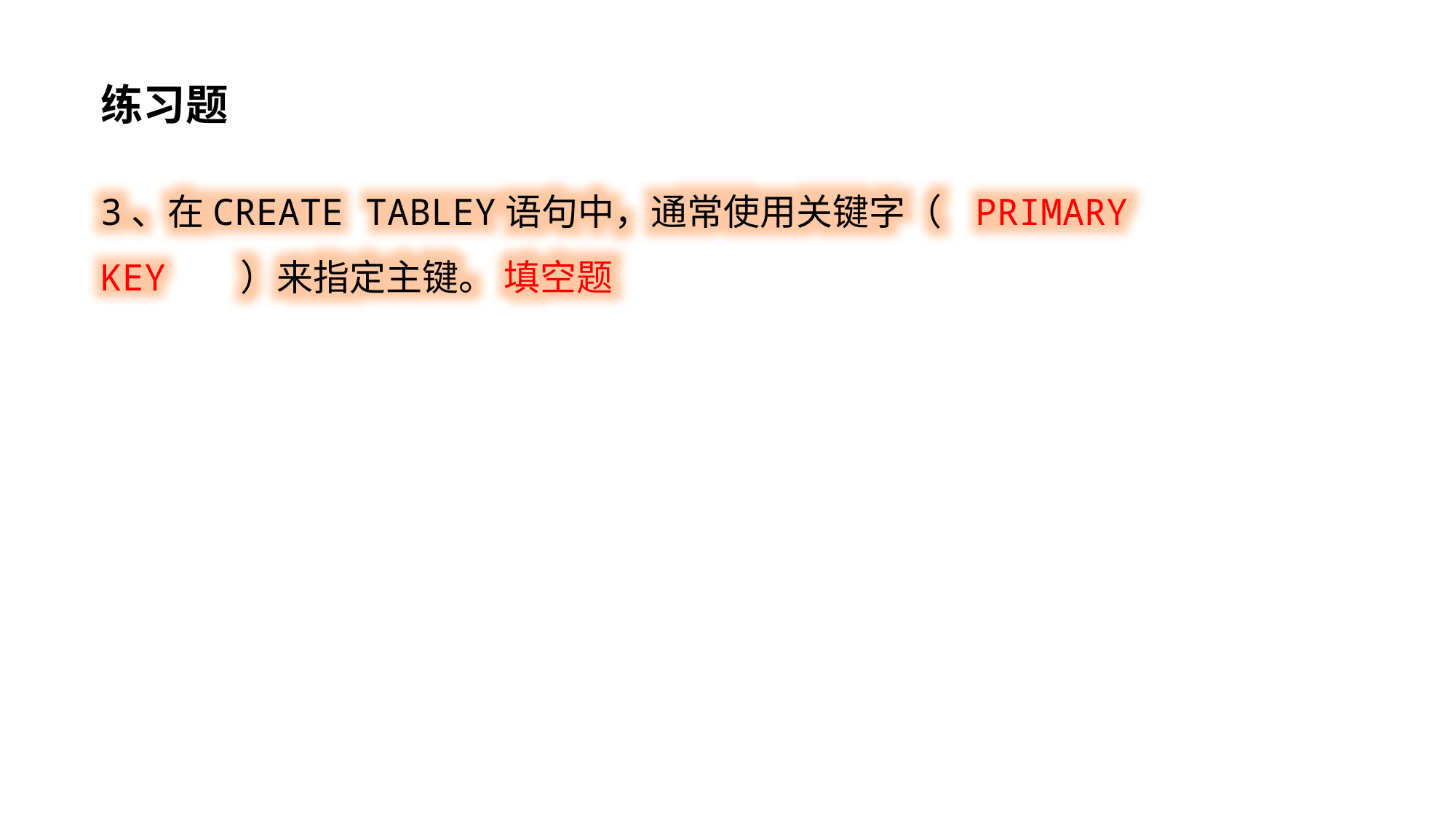

练习题
3、在CREATE TABLEY语句中，通常使用关键字（   PRIMARY KEY   ）来指定主键。 填空题